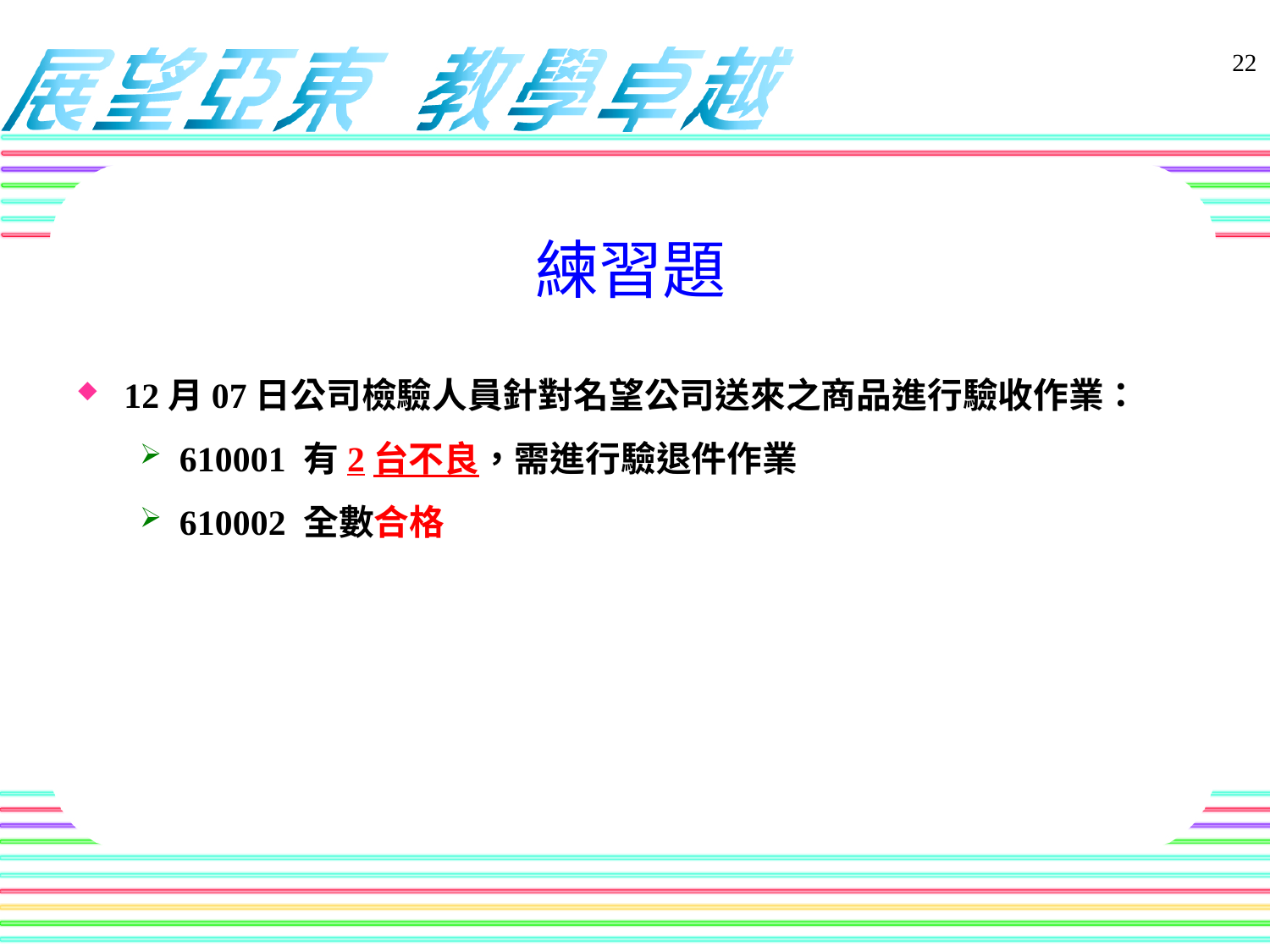

練習題
12月07日公司檢驗人員針對名望公司送來之商品進行驗收作業：
610001 有2台不良，需進行驗退件作業
610002 全數合格
22